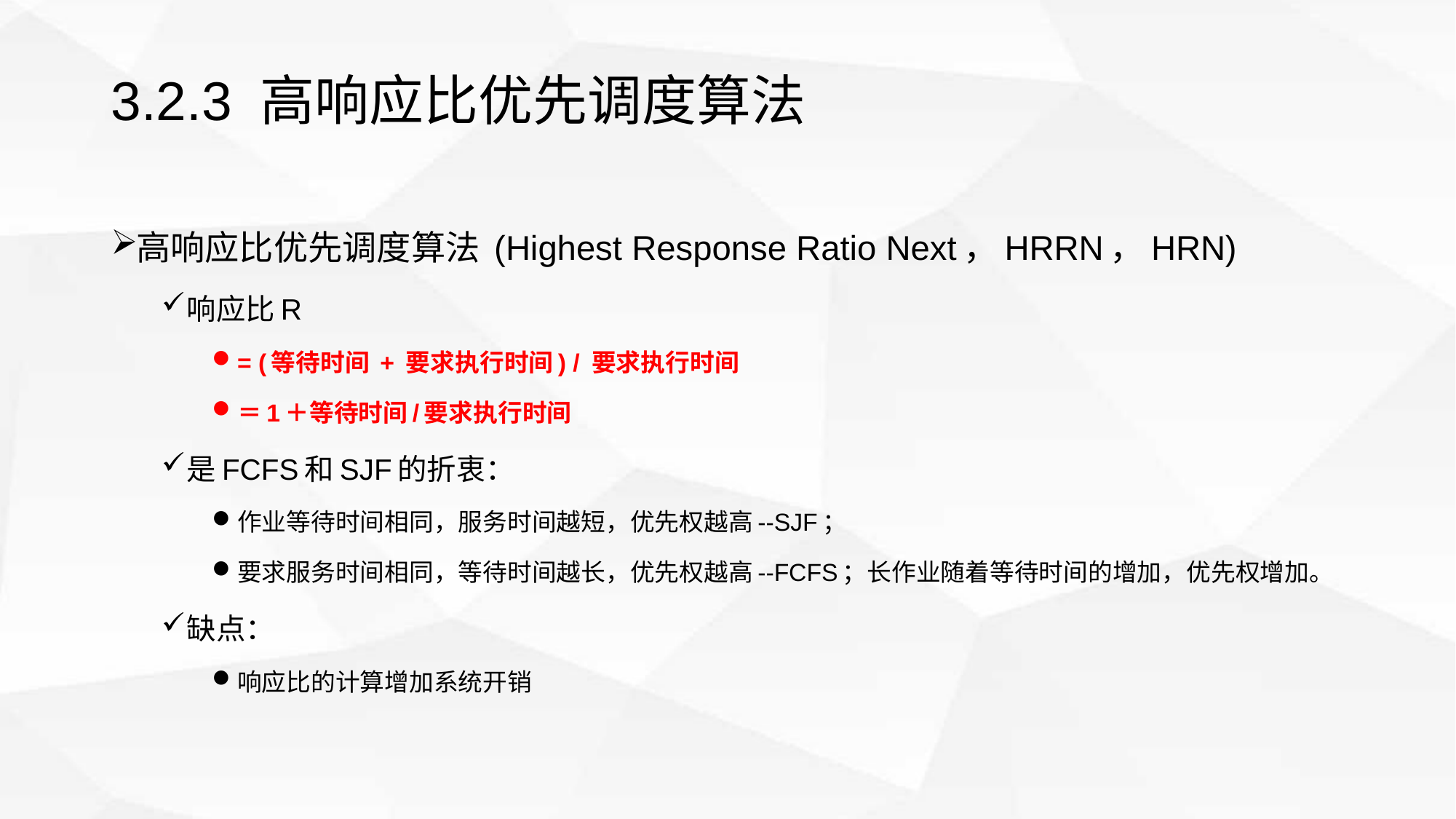

# 3.2.3 高响应比优先调度算法
高响应比优先调度算法 (Highest Response Ratio Next，HRRN，HRN)
响应比R
= (等待时间 + 要求执行时间) / 要求执行时间
＝1＋等待时间/要求执行时间
是FCFS和SJF的折衷：
作业等待时间相同，服务时间越短，优先权越高--SJF；
要求服务时间相同，等待时间越长，优先权越高--FCFS；长作业随着等待时间的增加，优先权增加。
缺点：
响应比的计算增加系统开销